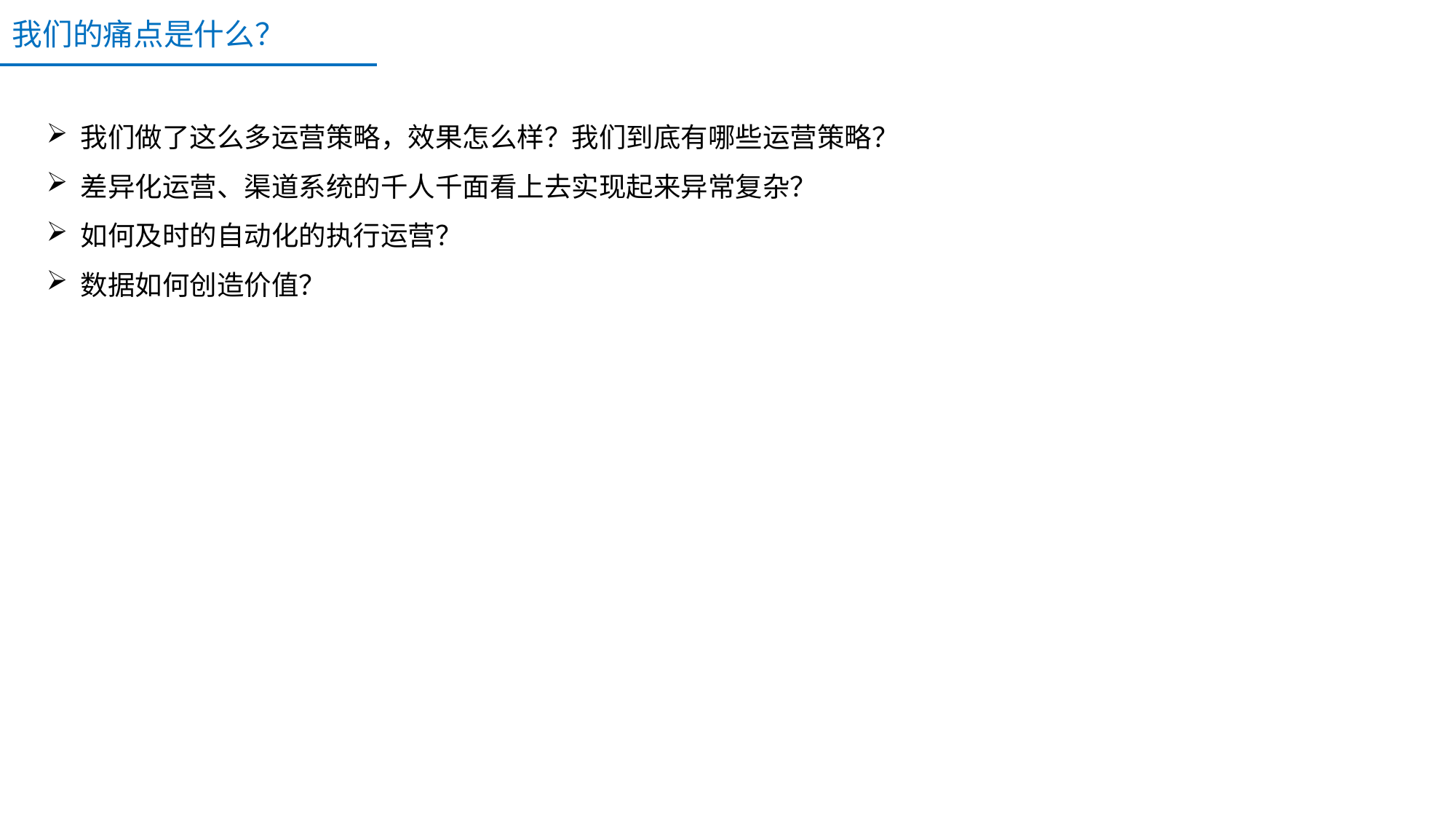

我们的痛点是什么？
我们做了这么多运营策略，效果怎么样？我们到底有哪些运营策略？
差异化运营、渠道系统的千人千面看上去实现起来异常复杂？
如何及时的自动化的执行运营？
数据如何创造价值？